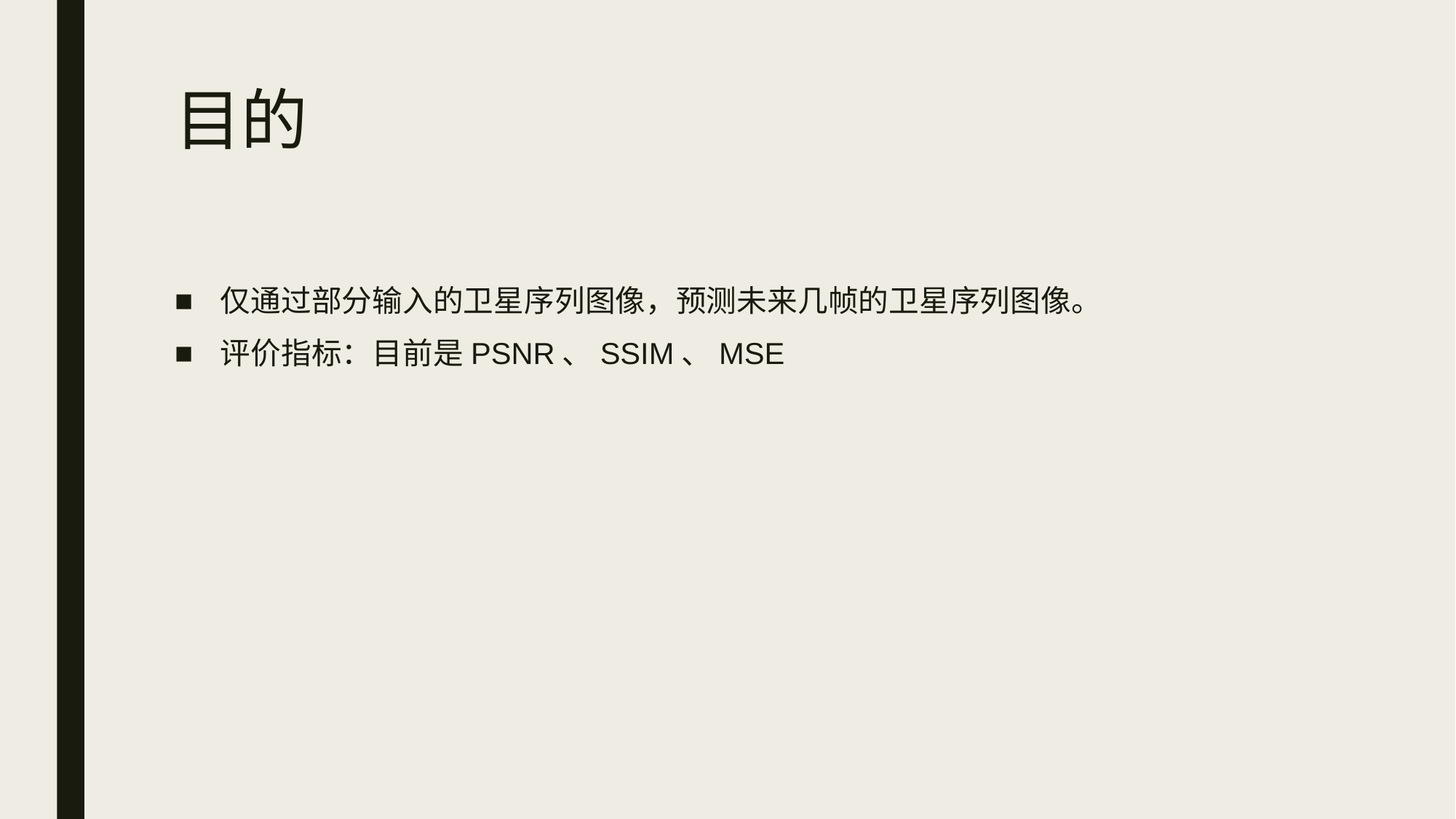

# 目的
仅通过部分输入的卫星序列图像，预测未来几帧的卫星序列图像。
评价指标：目前是PSNR、SSIM、MSE